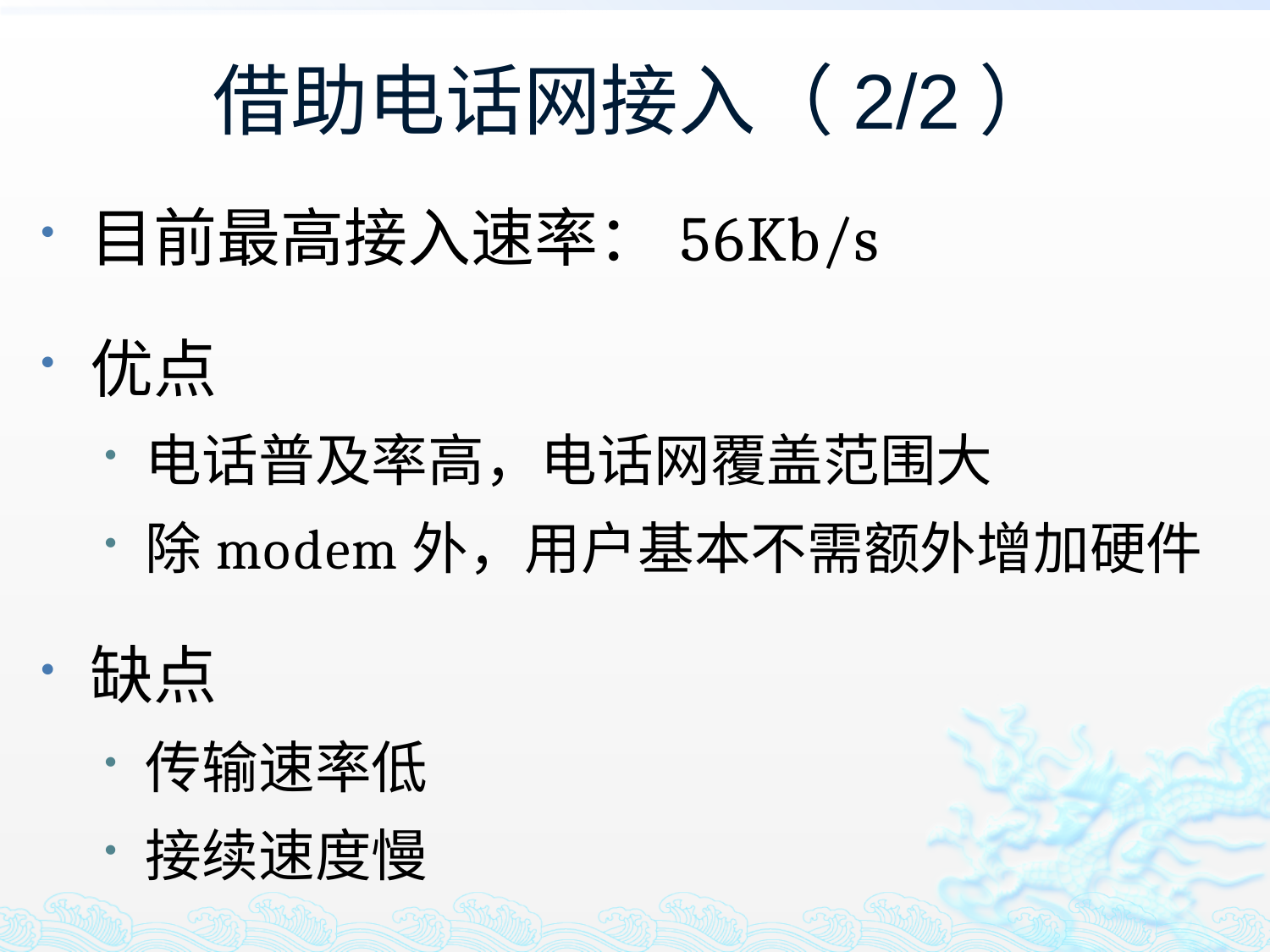

# 借助电话网接入（2/2）
目前最高接入速率：56Kb/s
优点
电话普及率高，电话网覆盖范围大
除modem外，用户基本不需额外增加硬件
缺点
传输速率低
接续速度慢